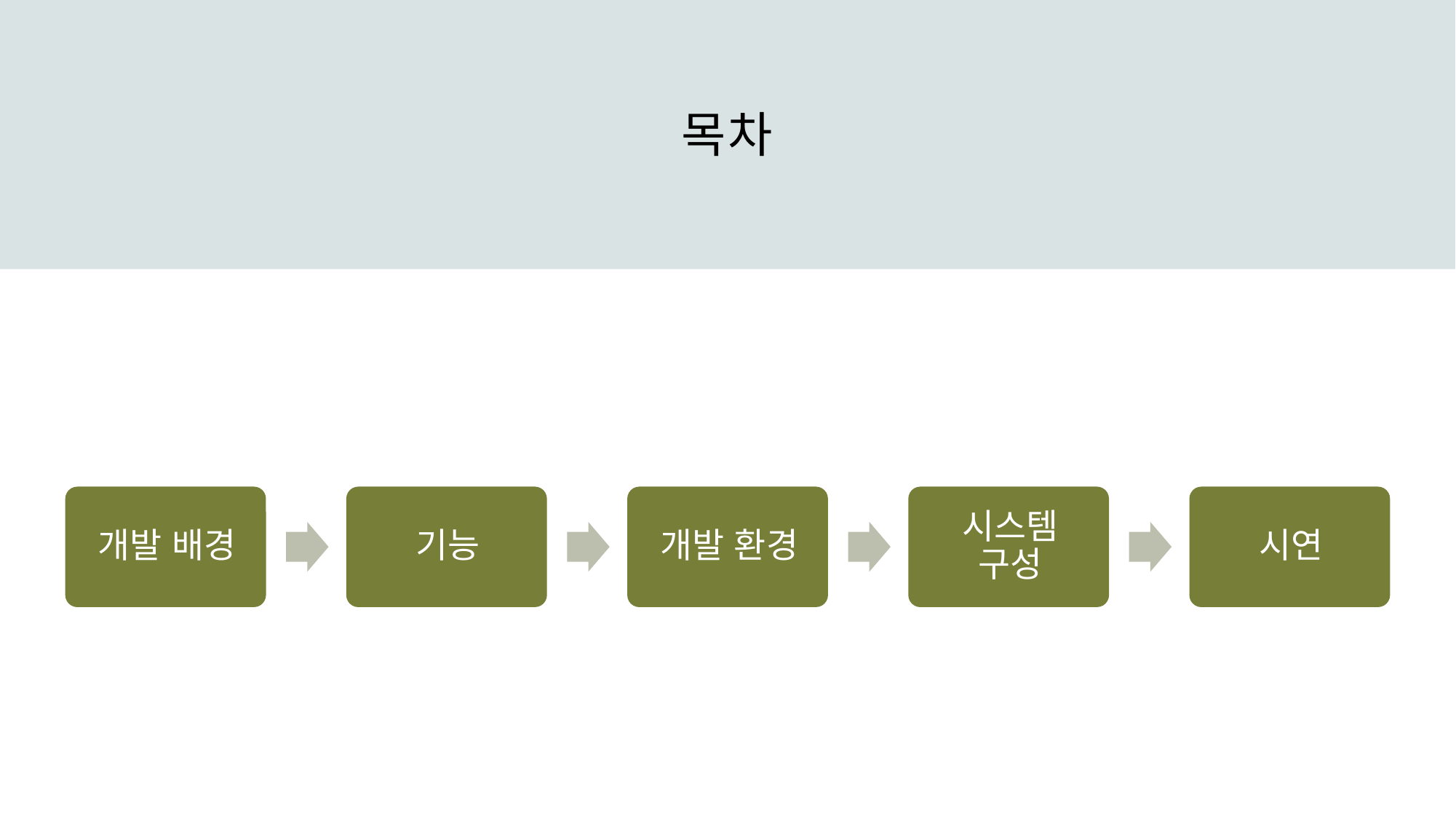

# 목차

개발 배경

기능

개발 환경

시스템 구성

시연